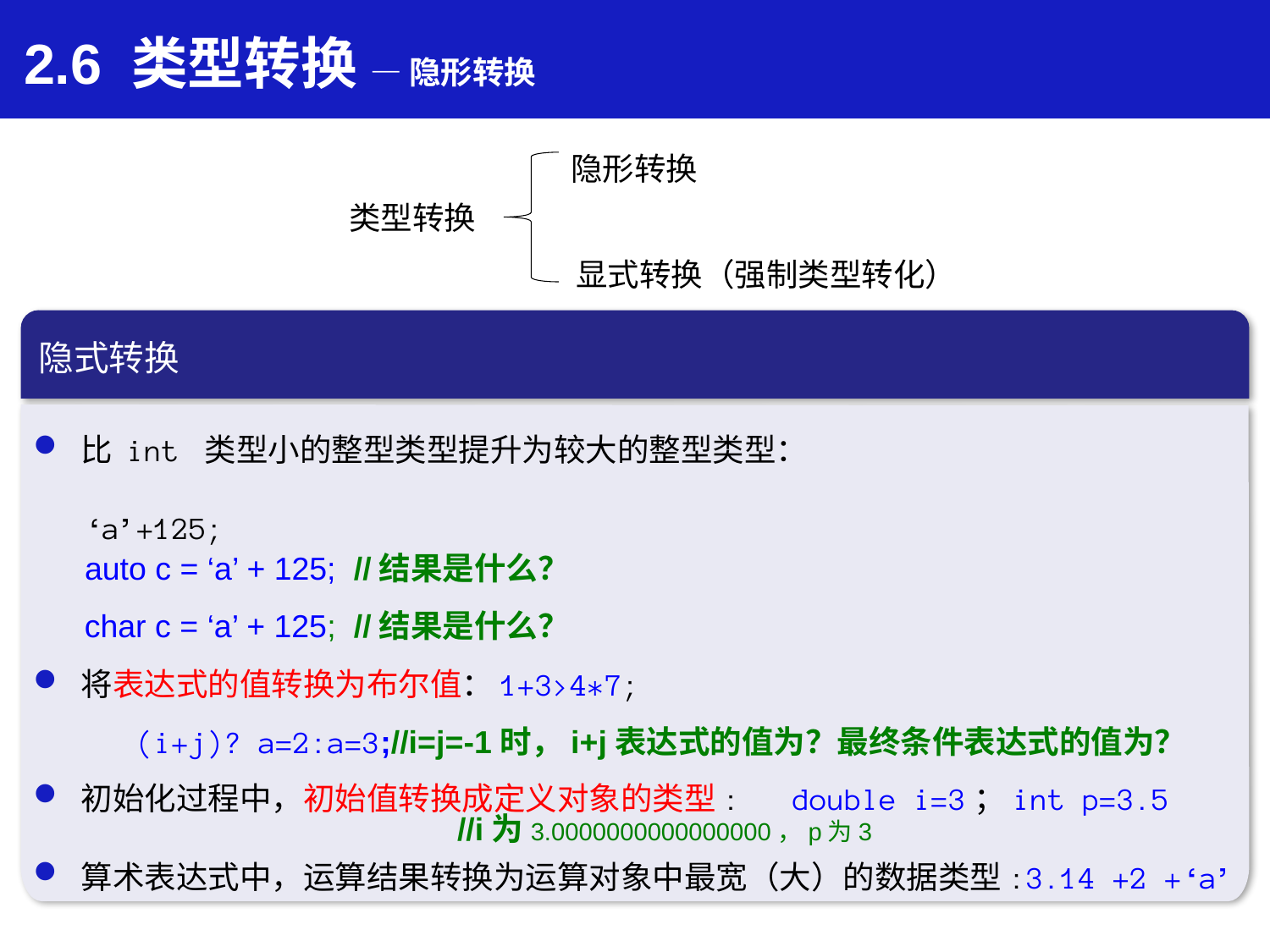

2.6 类型转换 — 隐形转换
隐形转换

类型转换
显式转换（强制类型转化）
隐式转换
比 int 类型小的整型类型提升为较大的整型类型：
   ‘a’+125;

将表达式的值转换为布尔值：1+3>4*7;
      (i+j)? a=2:a=3;//i=j=-1时，i+j表达式的值为？最终条件表达式的值为？
初始化过程中，初始值转换成定义对象的类型:   double i=3；int p=3.5
算术表达式中，运算结果转换为运算对象中最宽（大）的数据类型:3.14 +2 +‘a’
auto c = ‘a’ + 125;  //结果是什么？
char c = ‘a’ + 125;  //结果是什么？
//i为3.0000000000000000，p为3
51